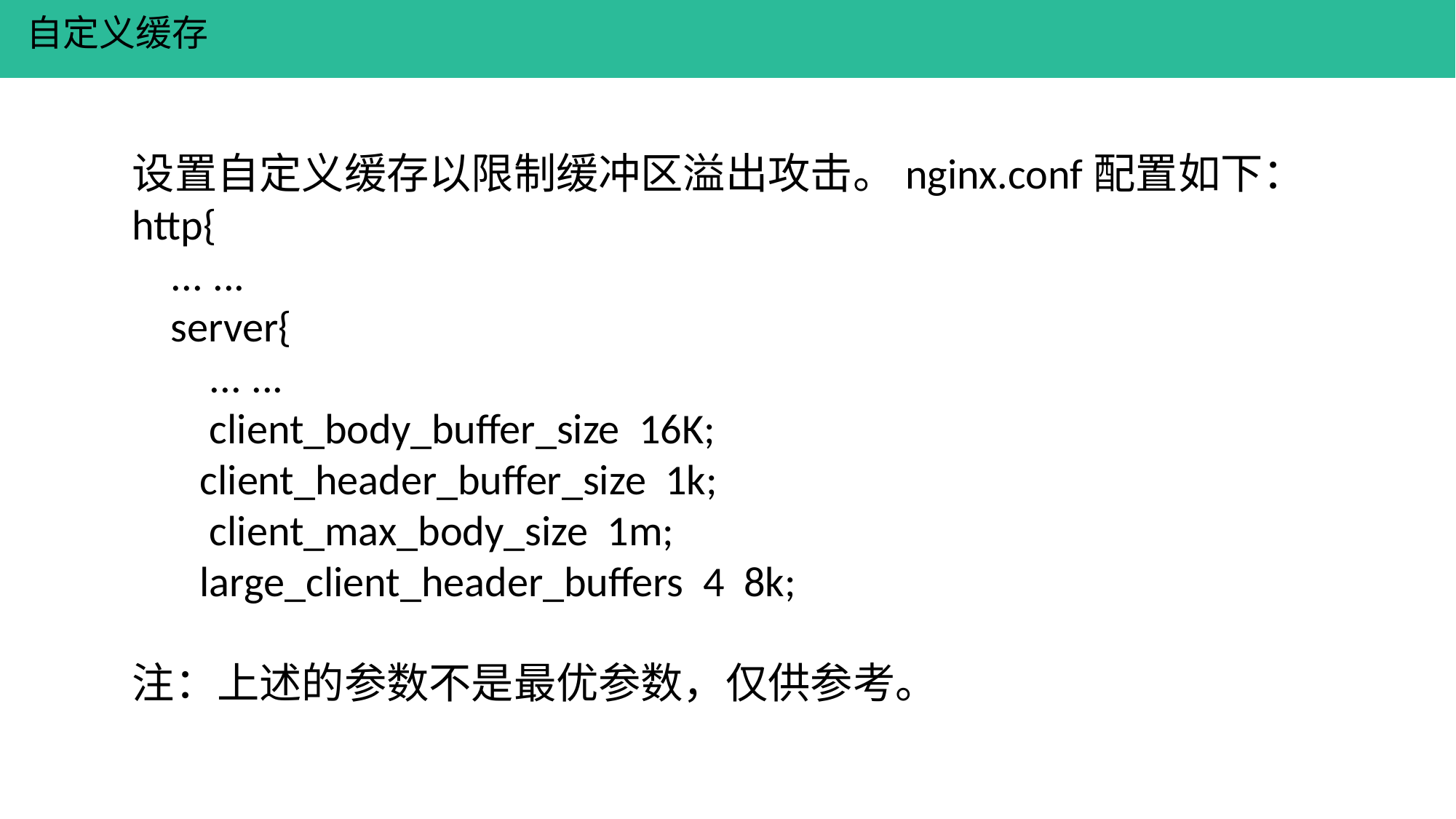

自定义缓存
设置自定义缓存以限制缓冲区溢出攻击。nginx.conf配置如下：
http{
    ... ...
    server{
        ... ...
        client_body_buffer_size  16K;
       client_header_buffer_size  1k;
        client_max_body_size  1m;
       large_client_header_buffers  4  8k;

注：上述的参数不是最优参数，仅供参考。